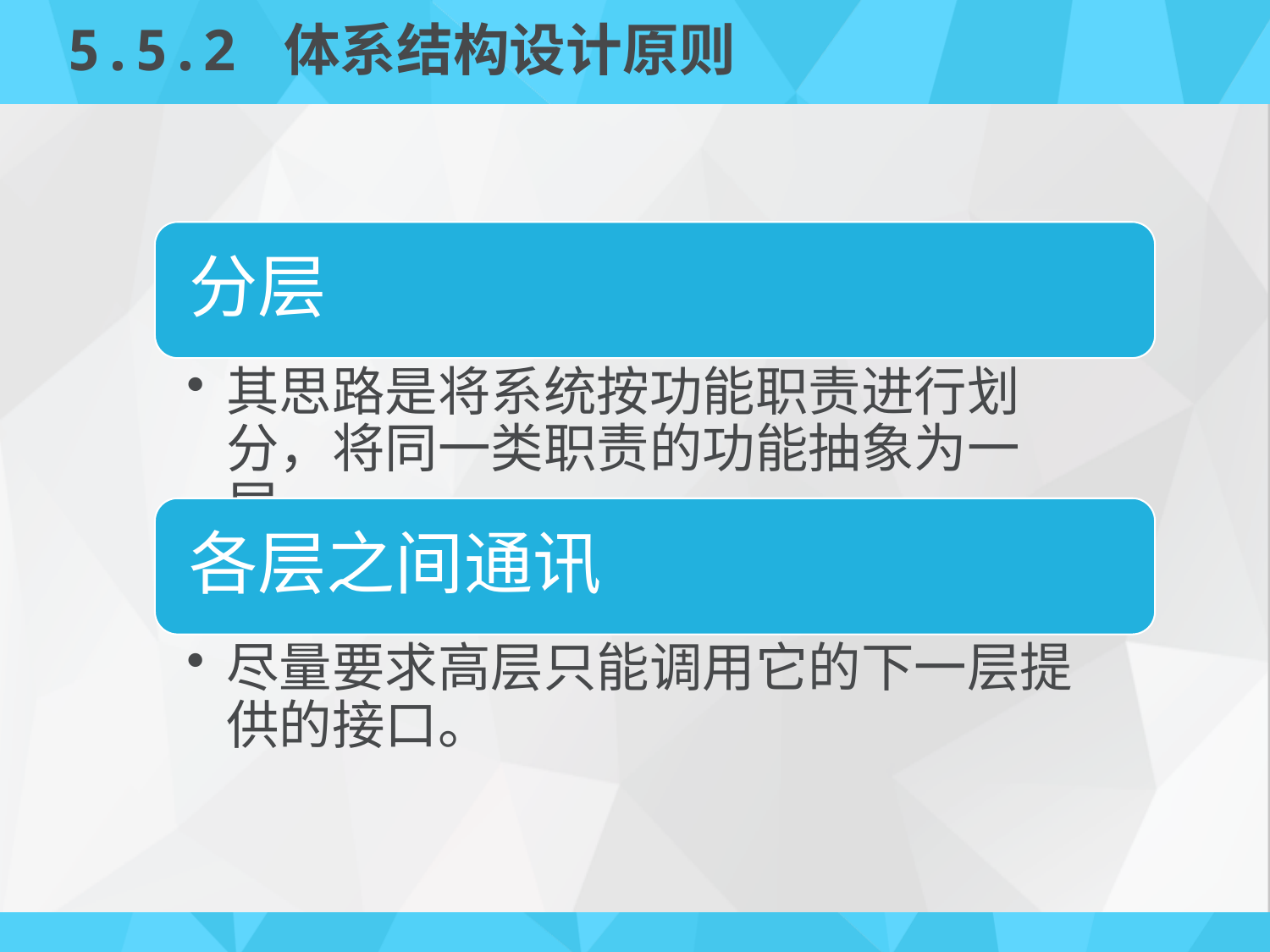

# 5.5.2 体系结构设计原则
分层
其思路是将系统按功能职责进行划分，将同一类职责的功能抽象为一层。
各层之间通讯
尽量要求高层只能调用它的下一层提供的接口。